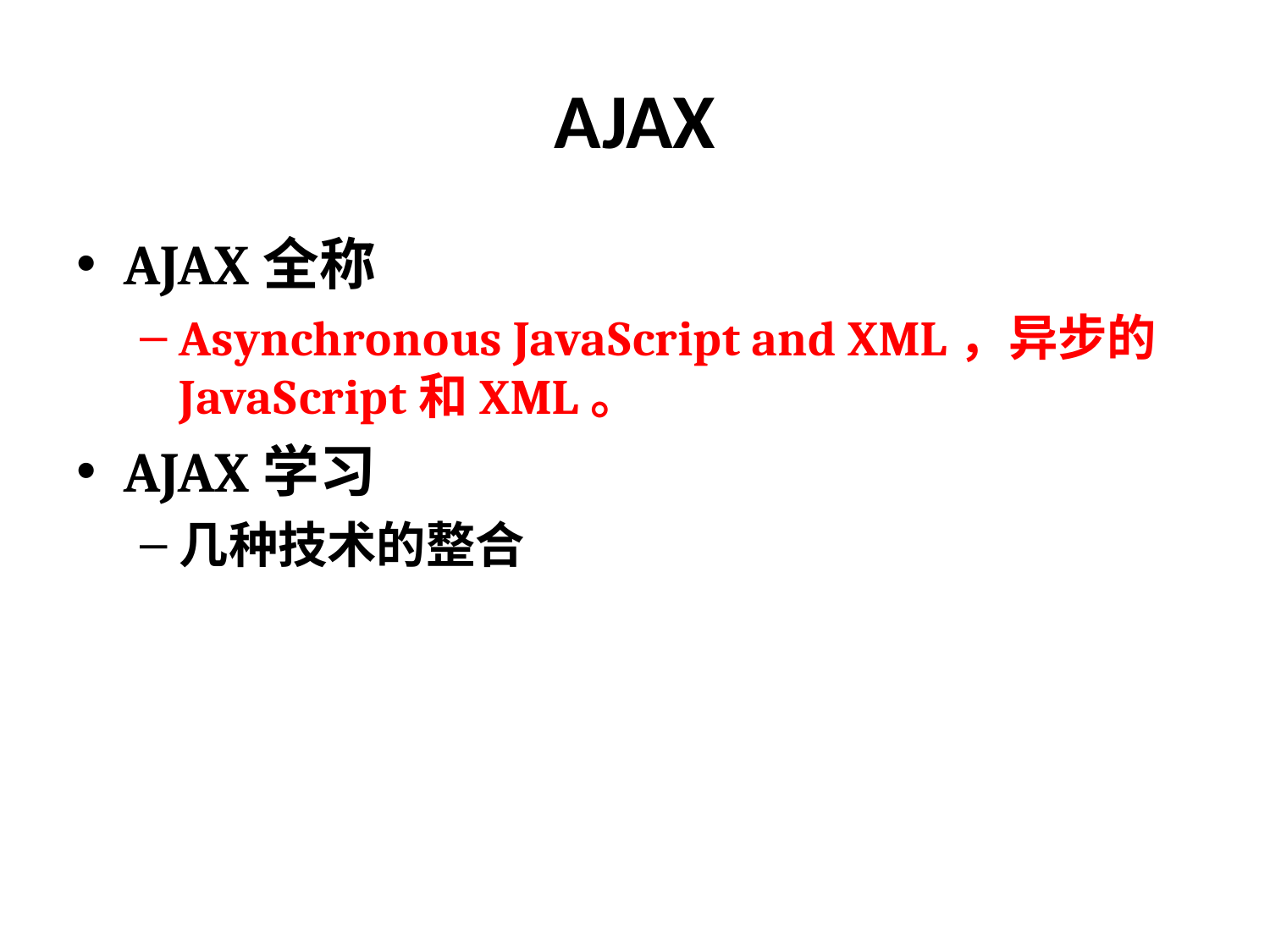

# AJAX
AJAX全称
Asynchronous JavaScript and XML，异步的JavaScript和XML。
AJAX学习
几种技术的整合